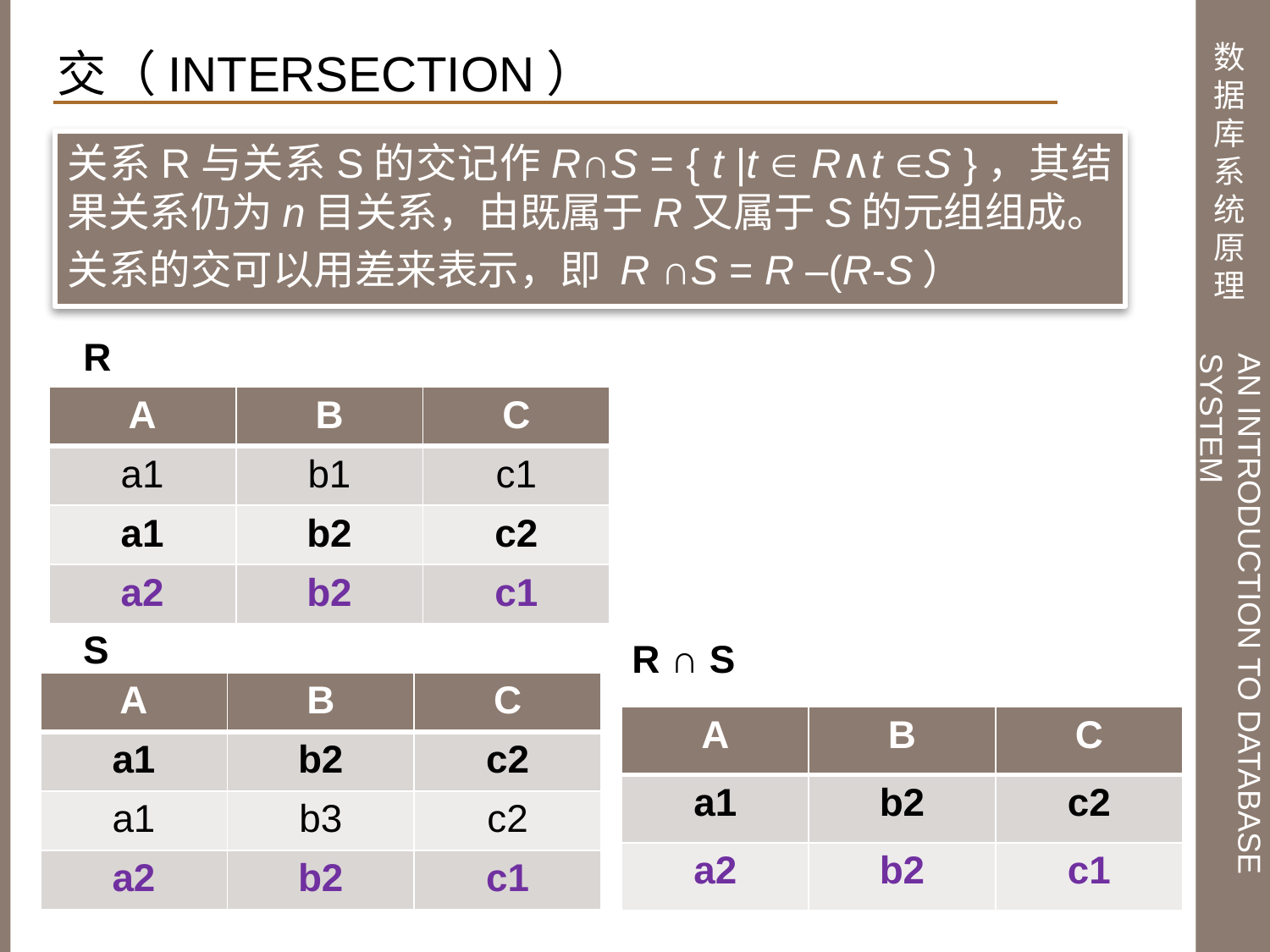

交（Intersection）
关系R与关系S的交记作R∩S = { t |t ∈ R∧t ∈S }，其结果关系仍为n目关系，由既属于R又属于S的元组组成。
关系的交可以用差来表示，即 R ∩S = R –(R-S）

R
| A | B | C |
| --- | --- | --- |
| a1 | b1 | c1 |
| a1 | b2 | c2 |
| a2 | b2 | c1 |
S
R ∩ S
| A | B | C |
| --- | --- | --- |
| a1 | b2 | c2 |
| a1 | b3 | c2 |
| a2 | b2 | c1 |
| A | B | C |
| --- | --- | --- |
| a1 | b2 | c2 |
| a2 | b2 | c1 |